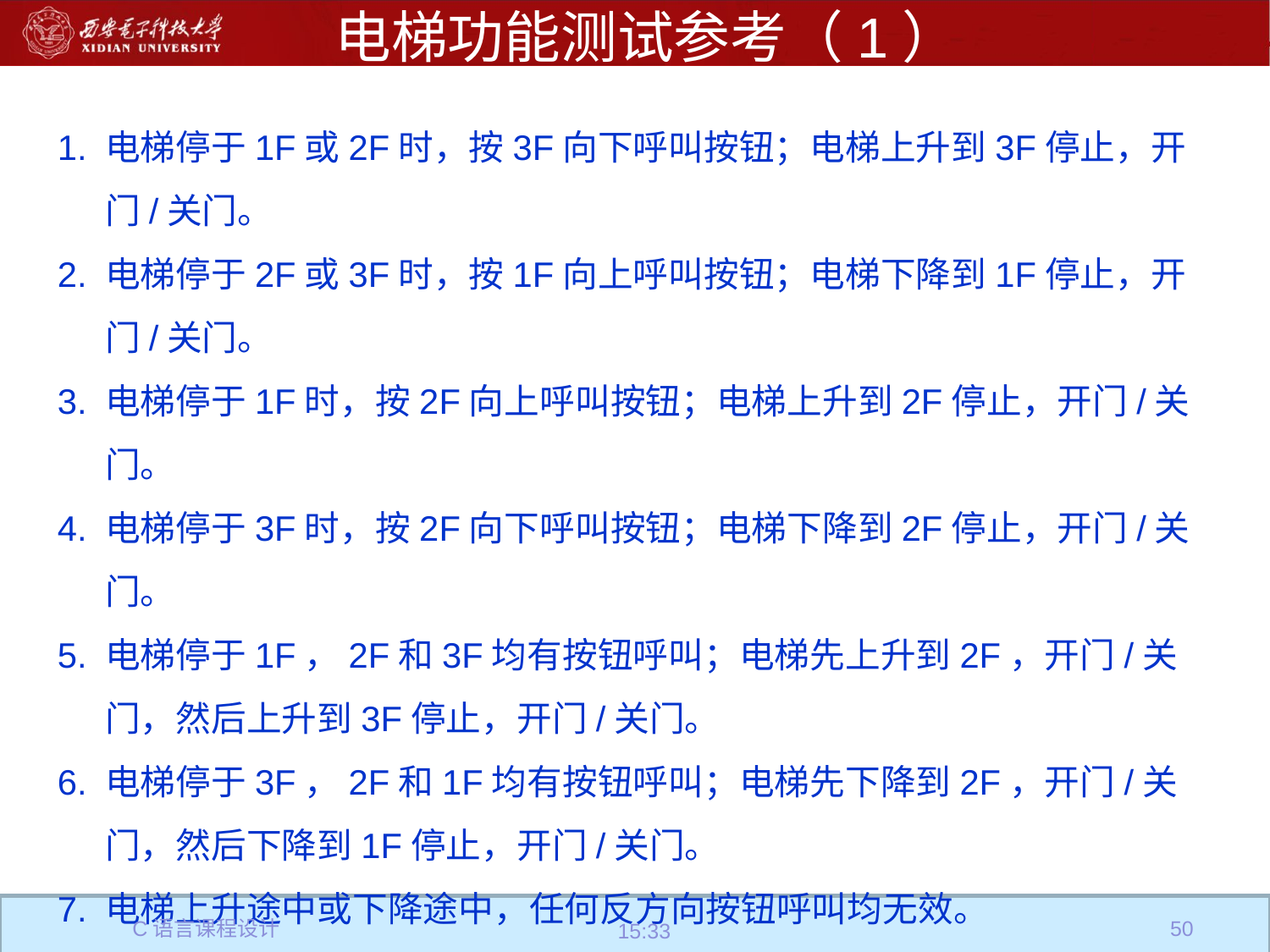

# 电梯功能测试参考（1）
电梯停于1F或2F时，按3F向下呼叫按钮；电梯上升到3F停止，开门/关门。
电梯停于2F或3F时，按1F向上呼叫按钮；电梯下降到1F停止，开门/关门。
电梯停于1F时，按2F向上呼叫按钮；电梯上升到2F停止，开门/关门。
电梯停于3F时，按2F向下呼叫按钮；电梯下降到2F停止，开门/关门。
电梯停于1F，2F和3F均有按钮呼叫；电梯先上升到2F，开门/关门，然后上升到3F停止，开门/关门。
电梯停于3F，2F和1F均有按钮呼叫；电梯先下降到2F，开门/关门，然后下降到1F停止，开门/关门。
电梯上升途中或下降途中，任何反方向按钮呼叫均无效。
C语言课程设计
50
15:33